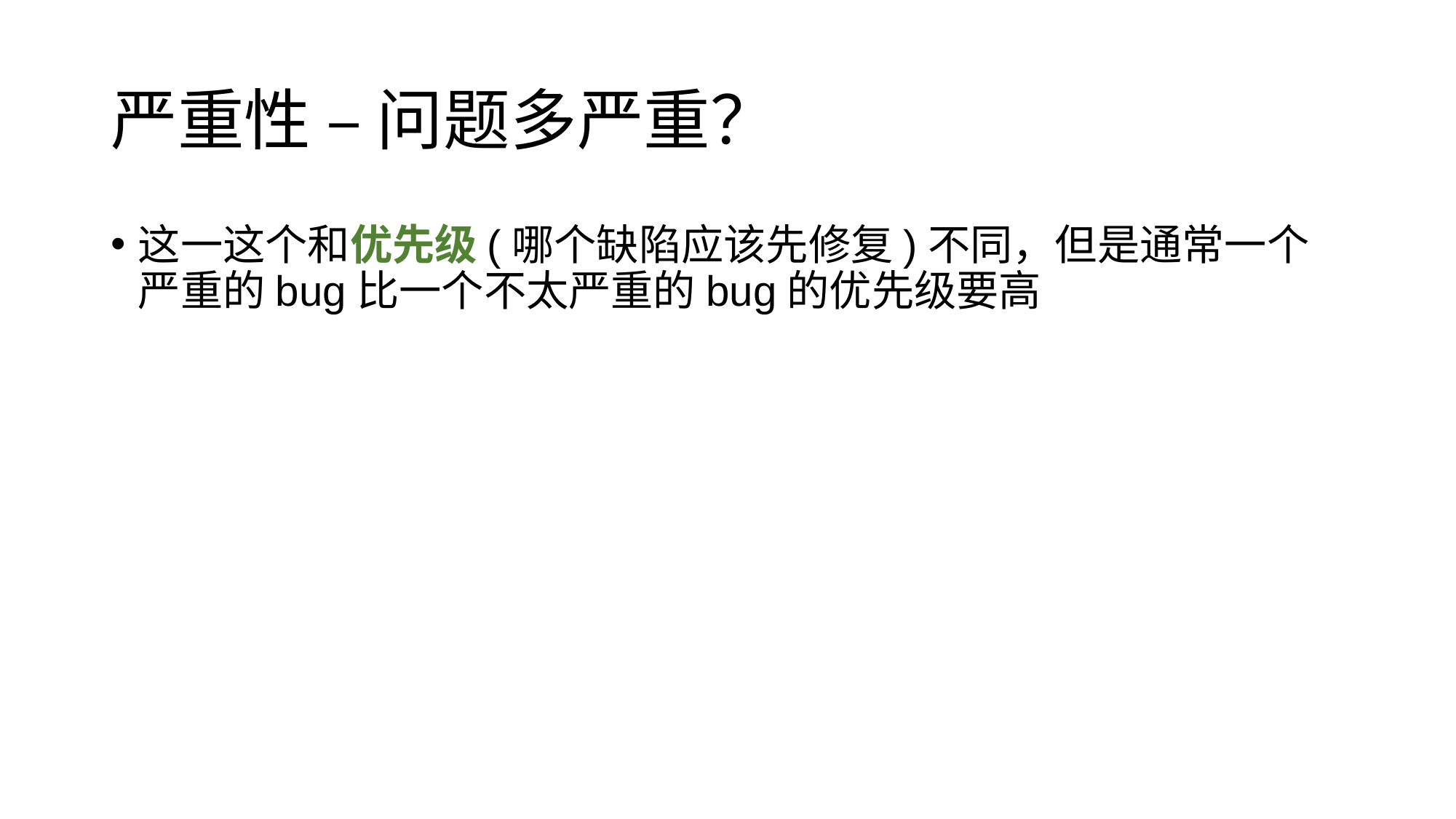

# 严重性 – 问题多严重？
这一这个和优先级(哪个缺陷应该先修复)不同，但是通常一个严重的bug比一个不太严重的bug的优先级要高